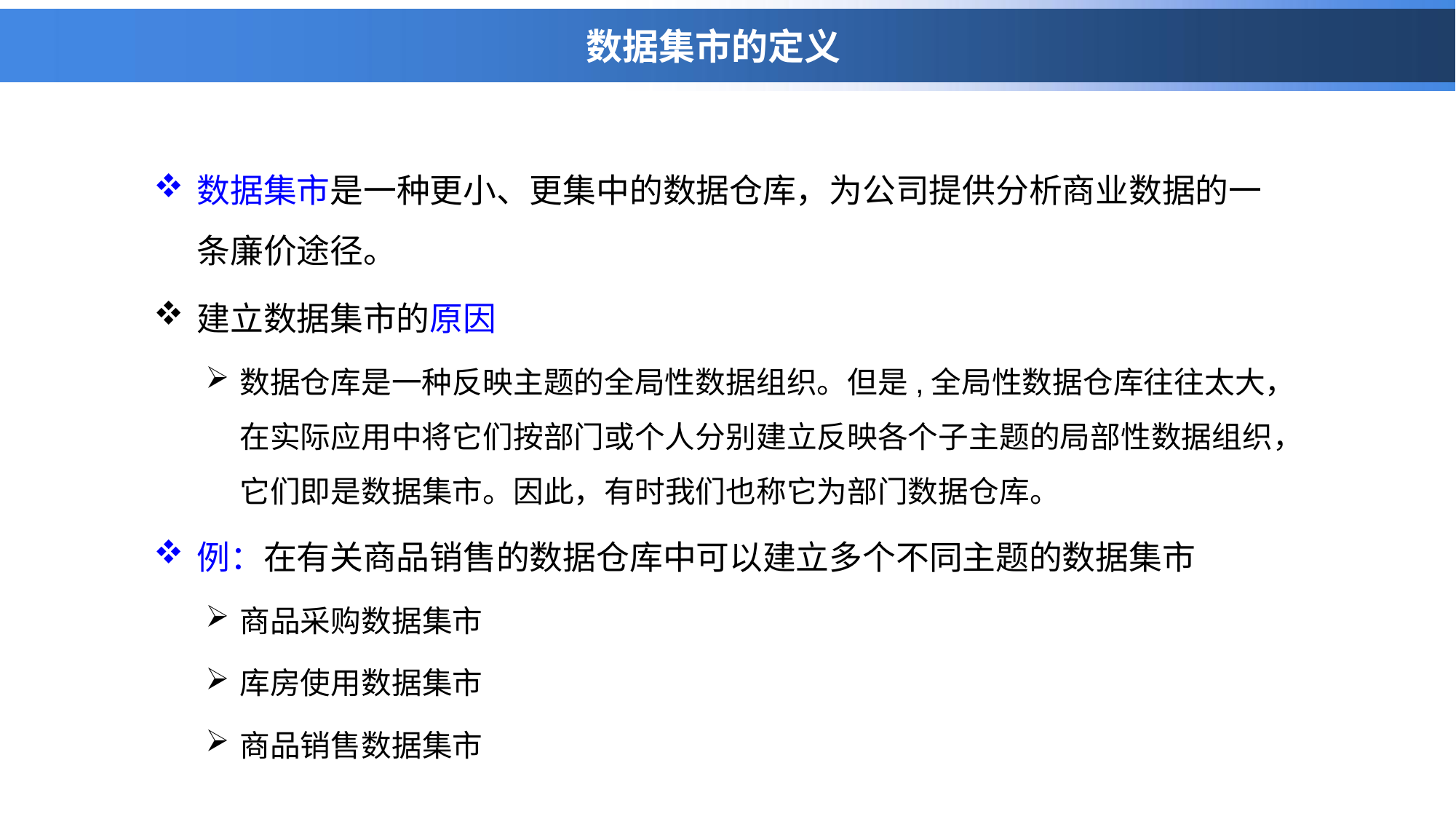

# 数据集市的定义
数据集市是一种更小、更集中的数据仓库，为公司提供分析商业数据的一条廉价途径。
建立数据集市的原因
数据仓库是一种反映主题的全局性数据组织。但是,全局性数据仓库往往太大，在实际应用中将它们按部门或个人分别建立反映各个子主题的局部性数据组织，它们即是数据集市。因此，有时我们也称它为部门数据仓库。
例：在有关商品销售的数据仓库中可以建立多个不同主题的数据集市
商品采购数据集市
库房使用数据集市
商品销售数据集市